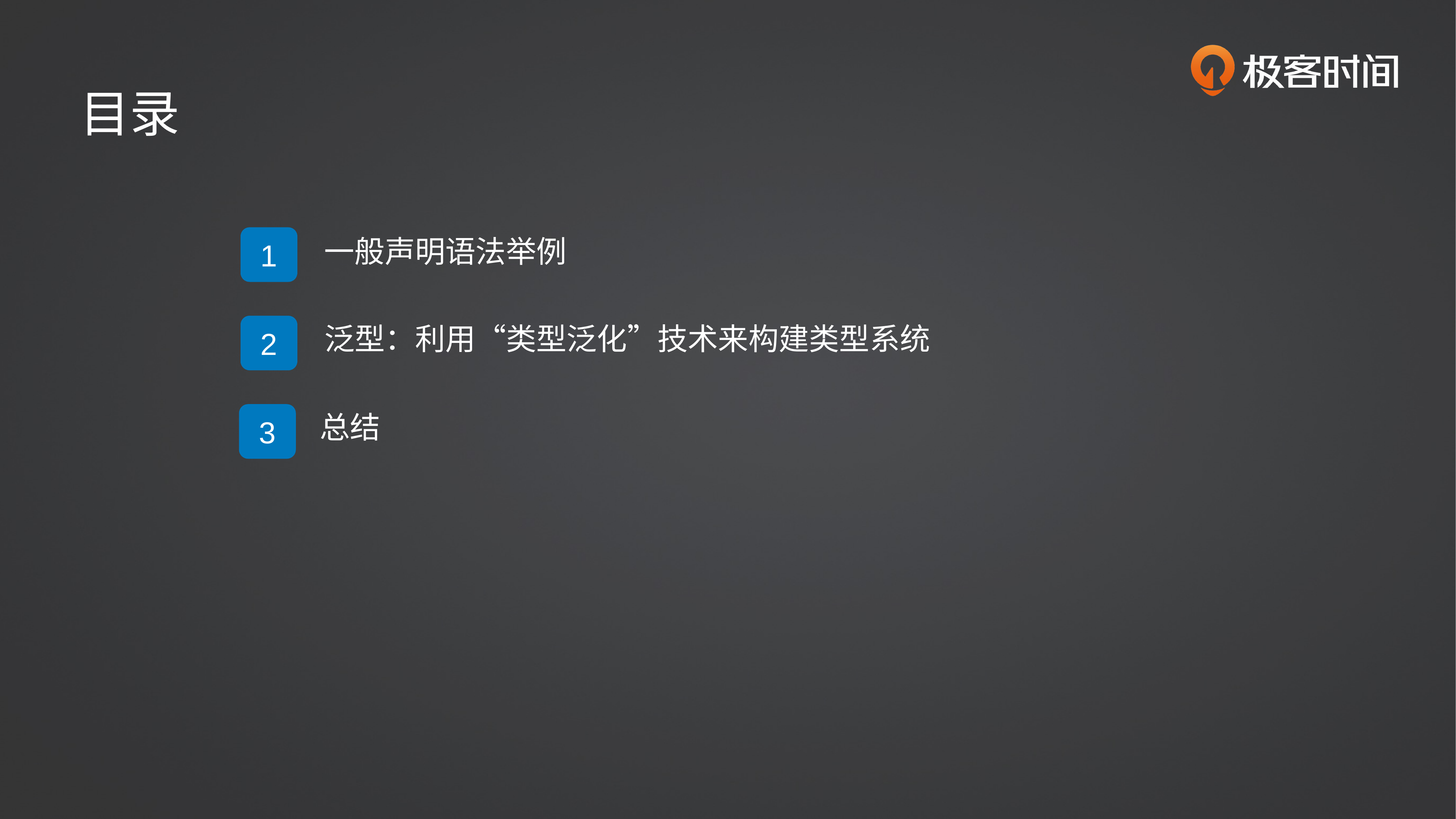

目录

1
一般声明语法举例

2
泛型：利用“类型泛化”技术来构建类型系统

3
总结